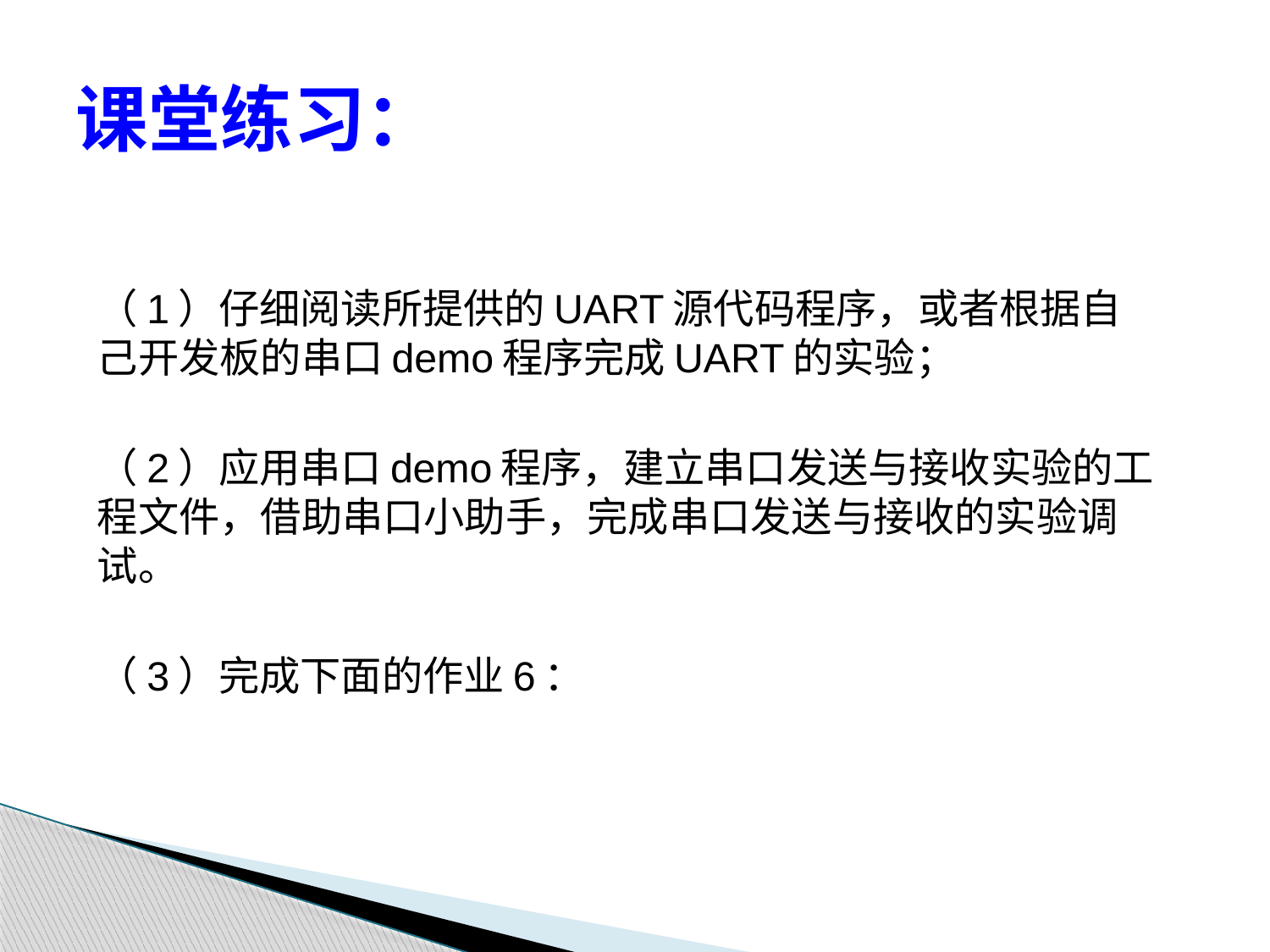

# 课堂练习：
（1）仔细阅读所提供的UART源代码程序，或者根据自己开发板的串口demo程序完成UART的实验；

（2）应用串口demo程序，建立串口发送与接收实验的工程文件，借助串口小助手，完成串口发送与接收的实验调试。

（3）完成下面的作业6：